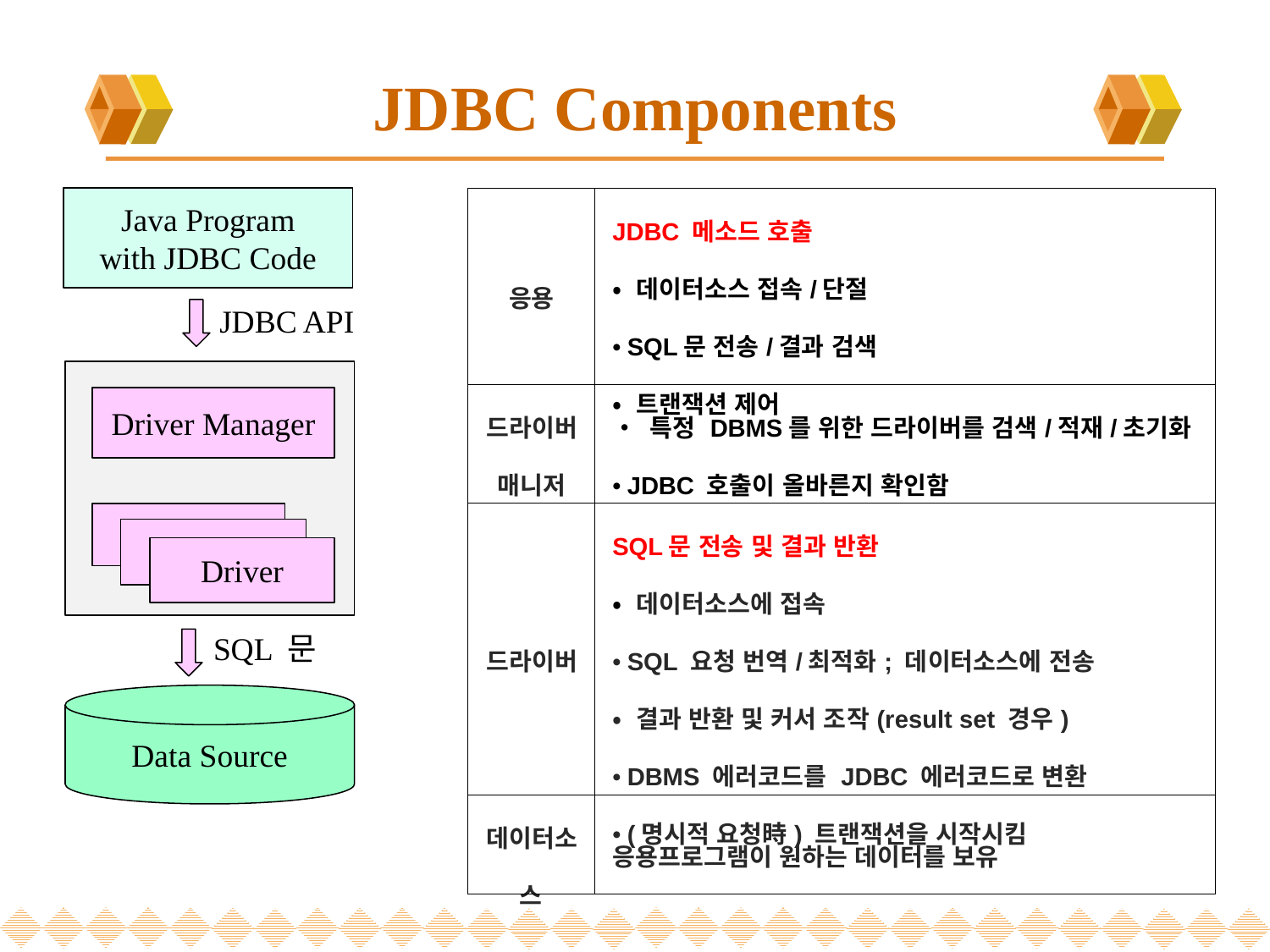

# JDBC Components
Java Program
with JDBC Code
JDBC API

Driver Manager

Driver
SQL 문

Data Source
| 응용 | JDBC 메소드 호출 • 데이터소스 접속/단절 • SQL문 전송/결과 검색 • 트랜잭션 제어 |
| --- | --- |
| 드라이버 매니저 | • 특정 DBMS를 위한 드라이버를 검색/적재/초기화 • JDBC 호출이 올바른지 확인함 |
| 드라이버 | SQL문 전송 및 결과 반환 • 데이터소스에 접속 • SQL 요청 번역/최적화; 데이터소스에 전송 • 결과 반환 및 커서 조작(result set 경우) • DBMS 에러코드를 JDBC 에러코드로 변환 • (명시적 요청時) 트랜잭션을 시작시킴 |
| 데이터소스 | 응용프로그램이 원하는 데이터를 보유 |